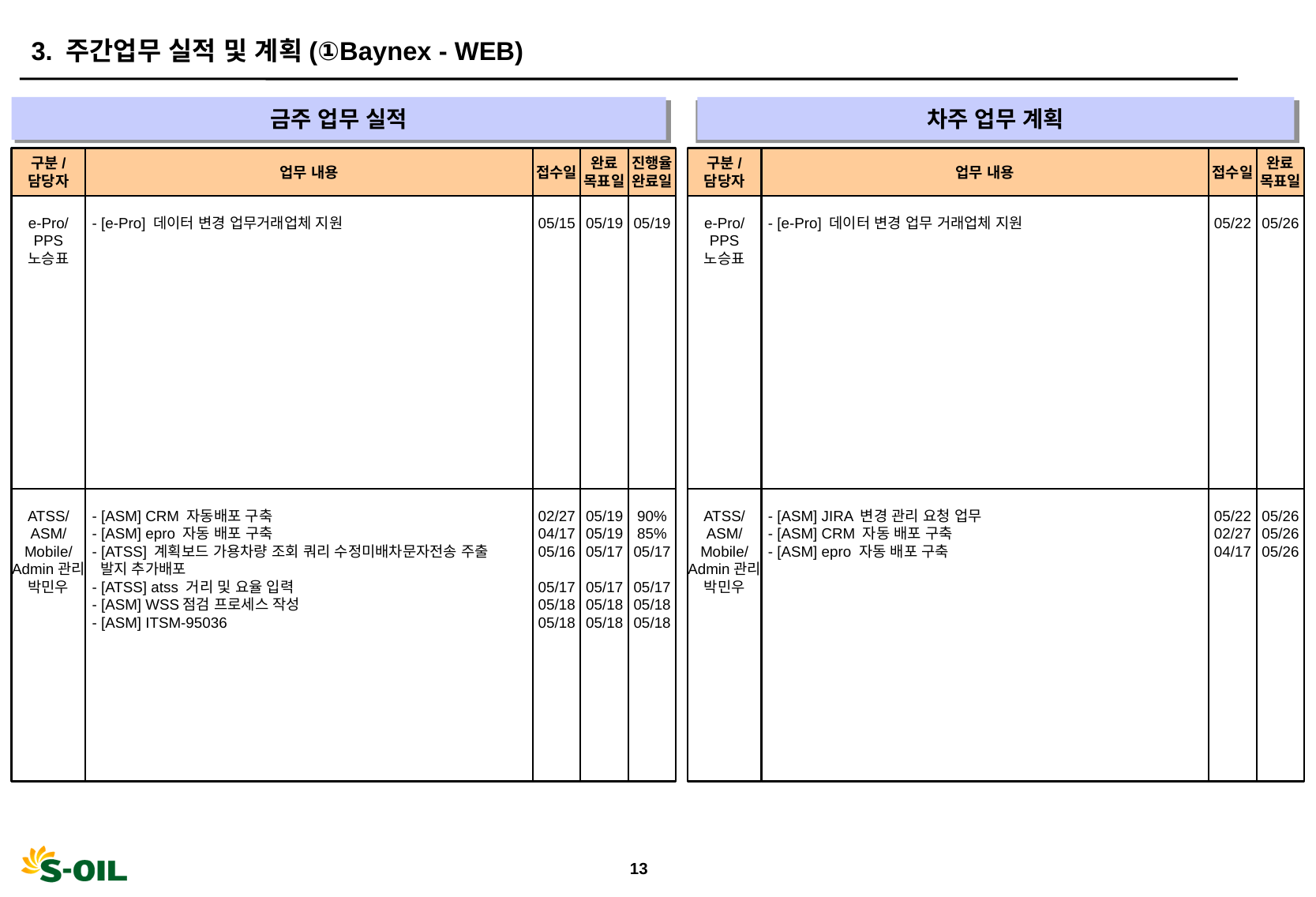

3. 주간업무 실적 및 계획(①Baynex - WEB)
금주 업무 실적
차주 업무 계획
" "
" "
구분/
담당자
업무 내용
접수일
완료
목표일
진행율
완료일
구분/
담당자
업무 내용
접수일
완료
목표일
e-Pro/
PPS
노승표

- [e-Pro] 데이터 변경 업무거래업체 지원
05/15
05/19
05/19
e-Pro/
PPS
노승표

- [e-Pro] 데이터 변경 업무 거래업체 지원
05/22
05/26
ATSS/
ASM/
Mobile/
Admin관리
박민우

- [ASM] CRM 자동배포 구축
- [ASM] epro 자동 배포 구축
- [ATSS] 계획보드 가용차량 조회 쿼리 수정미배차문자전송 주출
  발지 추가배포
- [ATSS] atss 거리 및 요율 입력
- [ASM] WSS점검 프로세스 작성
- [ASM] ITSM-95036
02/27
04/17
05/16
05/17
05/18
05/18
05/19
05/19
05/17
05/17
05/18
05/18
90%
85%
05/17
05/17
05/18
05/18
ATSS/
ASM/
Mobile/
Admin관리
박민우

- [ASM] JIRA 변경 관리 요청 업무
- [ASM] CRM 자동 배포 구축
- [ASM] epro 자동 배포 구축
05/22
02/27
04/17
05/26
05/26
05/26